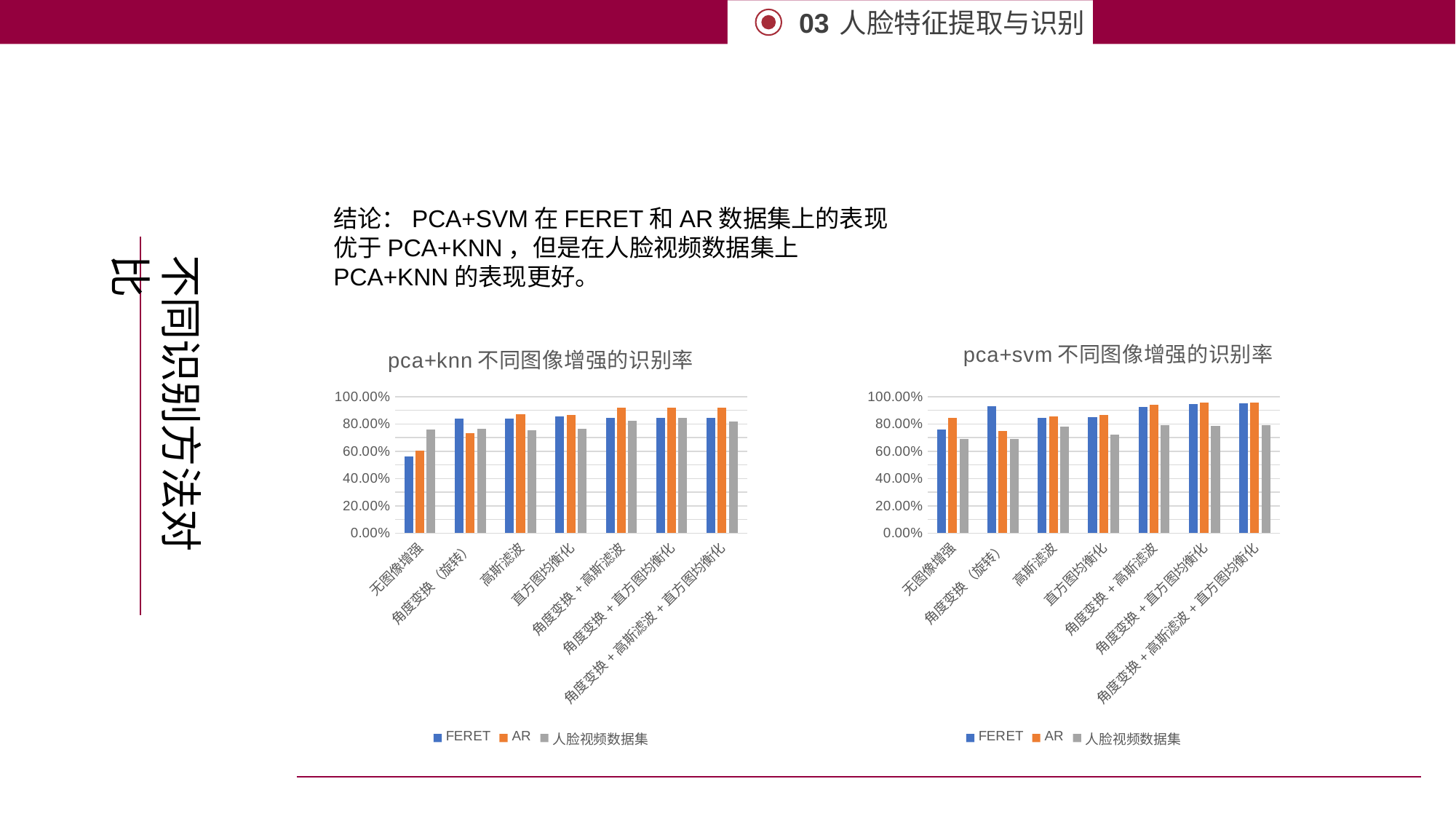

人脸特征提取与识别
03

结论：PCA+SVM在FERET和AR数据集上的表现优于PCA+KNN，但是在人脸视频数据集上PCA+KNN的表现更好。
不同识别方法对比

### Chart: pca+knn不同图像增强的识别率

| Category | FERET | AR | 人脸视频数据集 |
|---|---|---|---|
| 无图像增强 | 0.5612 | 0.605 | 0.761 |
| 角度变换（旋转） | 0.84 | 0.7321 | 0.764 |
| 高斯滤波 | 0.8391 | 0.8705 | 0.753 |
| 直方图均衡化 | 0.8527 | 0.8673 | 0.7651 |
| 角度变换+高斯滤波 | 0.8433 | 0.9193 | 0.8213 |
| 角度变换+直方图均衡化 | 0.8437 | 0.9203 | 0.8425 |
| 角度变换+高斯滤波+直方图均衡化 | 0.8433 | 0.9198 | 0.8157 |

### Chart: pca+svm不同图像增强的识别率

| Category | FERET | AR | 人脸视频数据集 |
|---|---|---|---|
| 无图像增强 | 0.7592 | 0.847 | 0.6909 |
| 角度变换（旋转） | 0.9274 | 0.7512 | 0.691 |
| 高斯滤波 | 0.847 | 0.8567 | 0.7818 |
| 直方图均衡化 | 0.851 | 0.8673 | 0.7237 |
| 角度变换+高斯滤波 | 0.9236 | 0.9414 | 0.7928 |
| 角度变换+直方图均衡化 | 0.9469 | 0.9582 | 0.7836 |
| 角度变换+高斯滤波+直方图均衡化 | 0.949 | 0.9559 | 0.7932 |